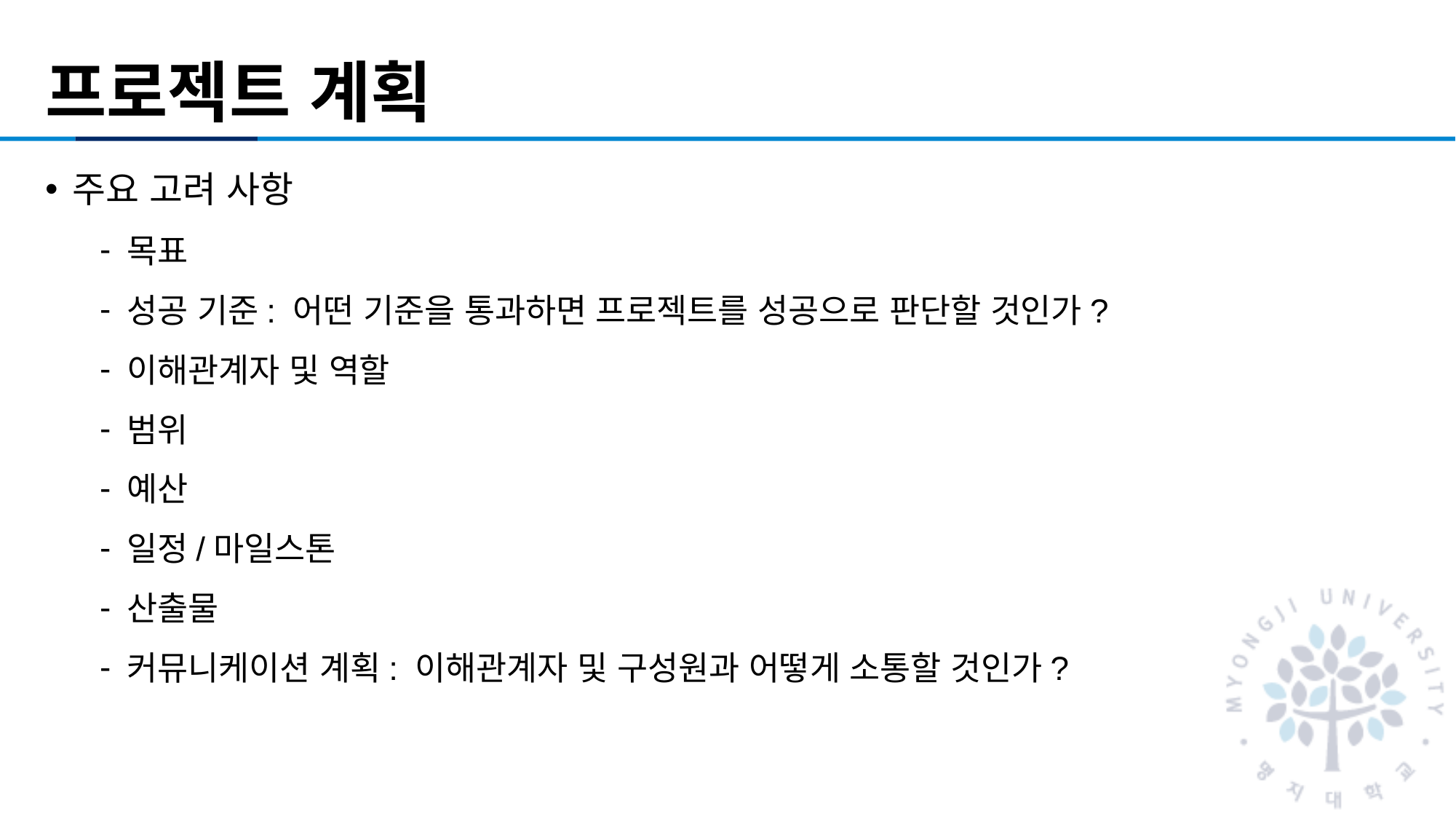

# 프로젝트 계획
주요 고려 사항
목표
성공 기준: 어떤 기준을 통과하면 프로젝트를 성공으로 판단할 것인가?
이해관계자 및 역할
범위
예산
일정/마일스톤
산출물
커뮤니케이션 계획: 이해관계자 및 구성원과 어떻게 소통할 것인가?